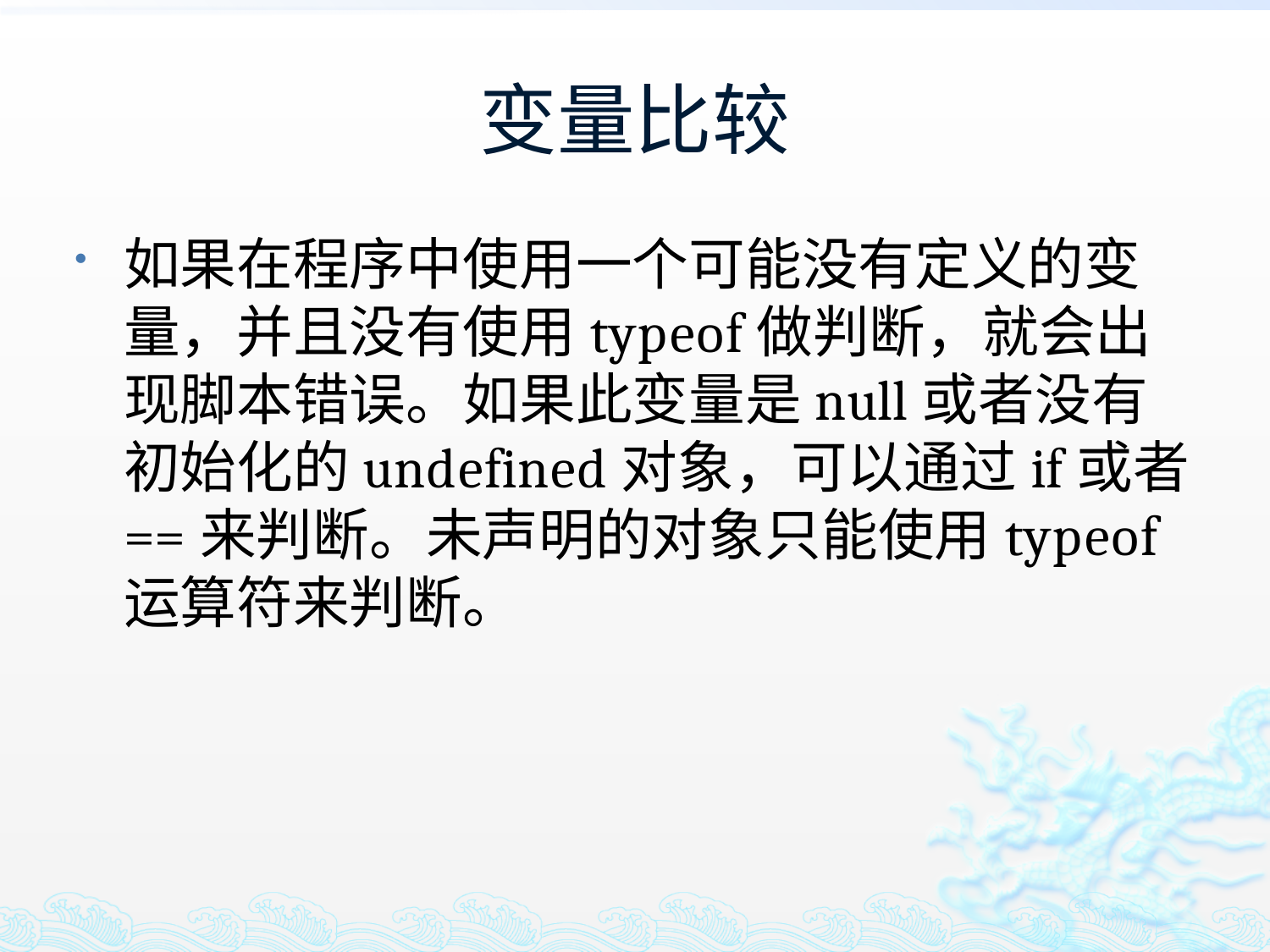

# 变量比较
如果在程序中使用一个可能没有定义的变量，并且没有使用typeof做判断，就会出现脚本错误。如果此变量是null或者没有初始化的undefined对象，可以通过if或者==来判断。未声明的对象只能使用typeof运算符来判断。